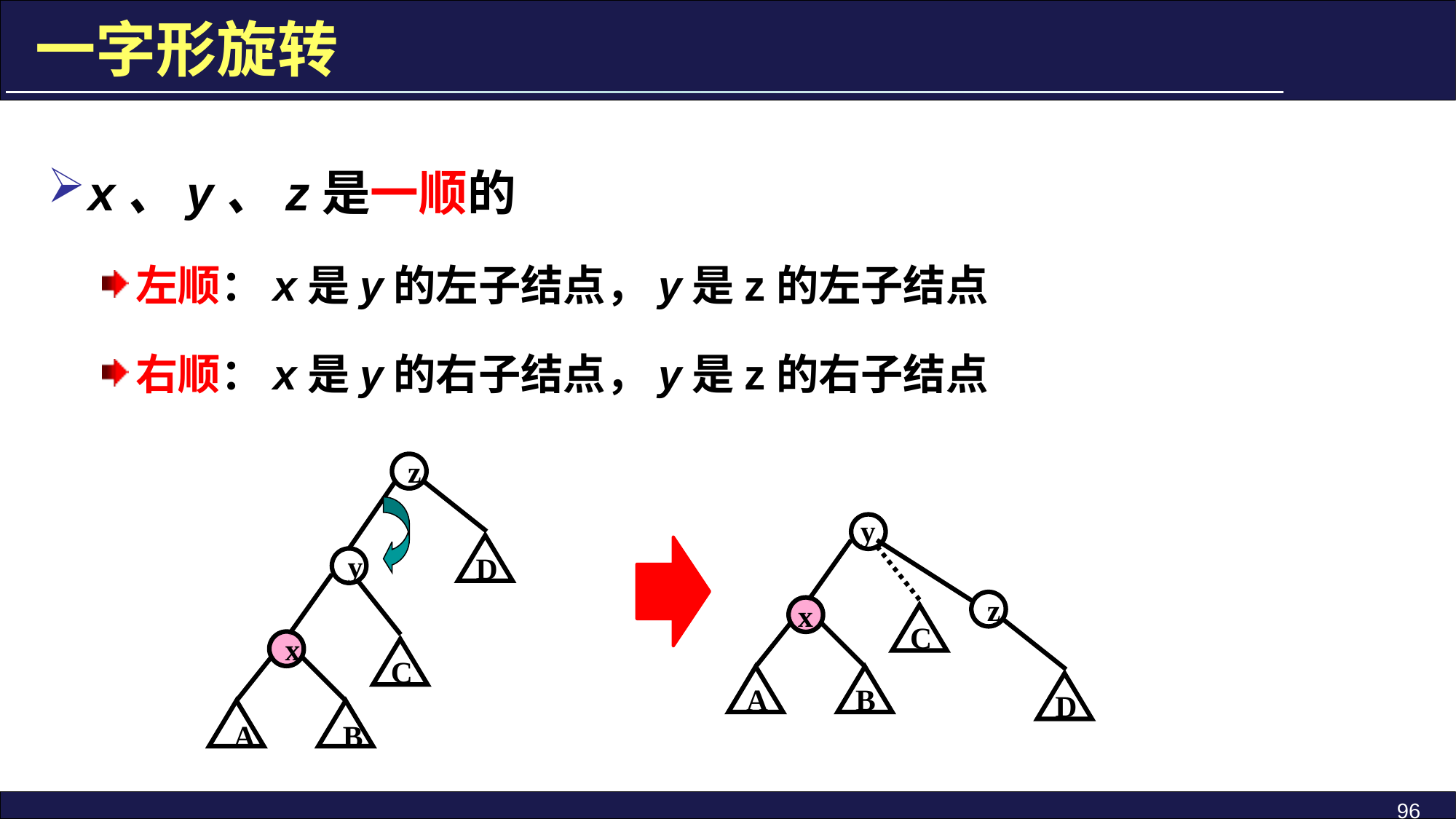

# 一字形旋转
x、y、z是一顺的
左顺：x是y的左子结点，y是z的左子结点
右顺：x是y的右子结点，y是z的右子结点

z

y

z
x
C

A
B
D
D
y

x
C

A
B
96